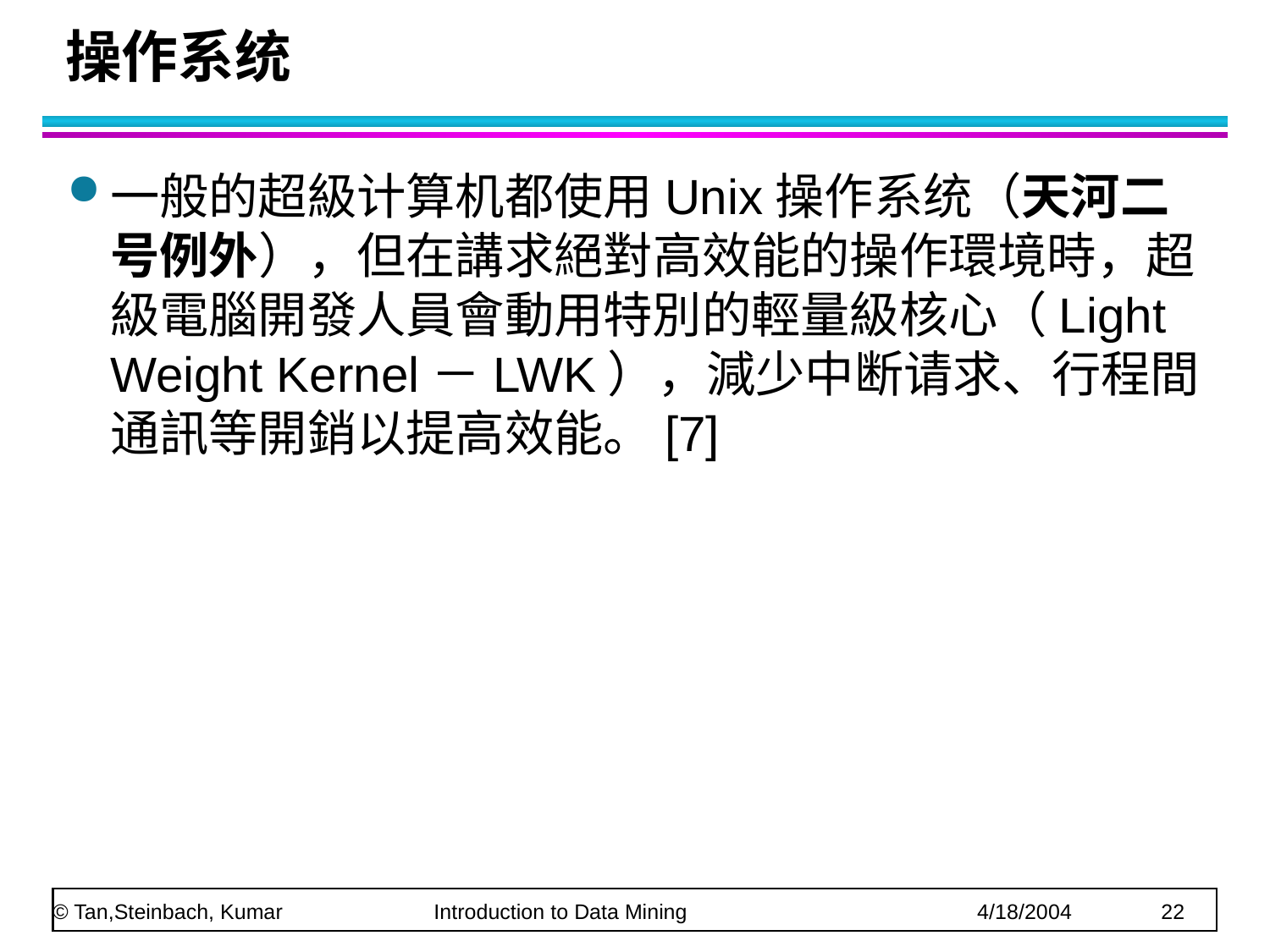

# 操作系统
一般的超級计算机都使用Unix操作系统（天河二号例外），但在講求絕對高效能的操作環境時，超級電腦開發人員會動用特別的輕量級核心（Light Weight Kernel－LWK），減少中断请求、行程間通訊等開銷以提高效能。[7]